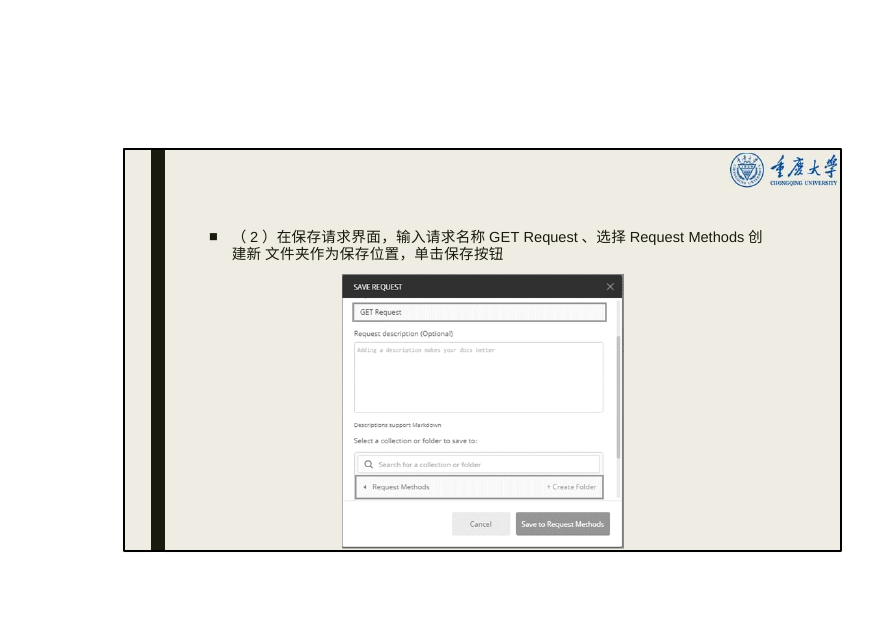

（2）在保存请求界面，输入请求名称GET Request、选择Request Methods创建新 文件夹作为保存位置，单击保存按钮